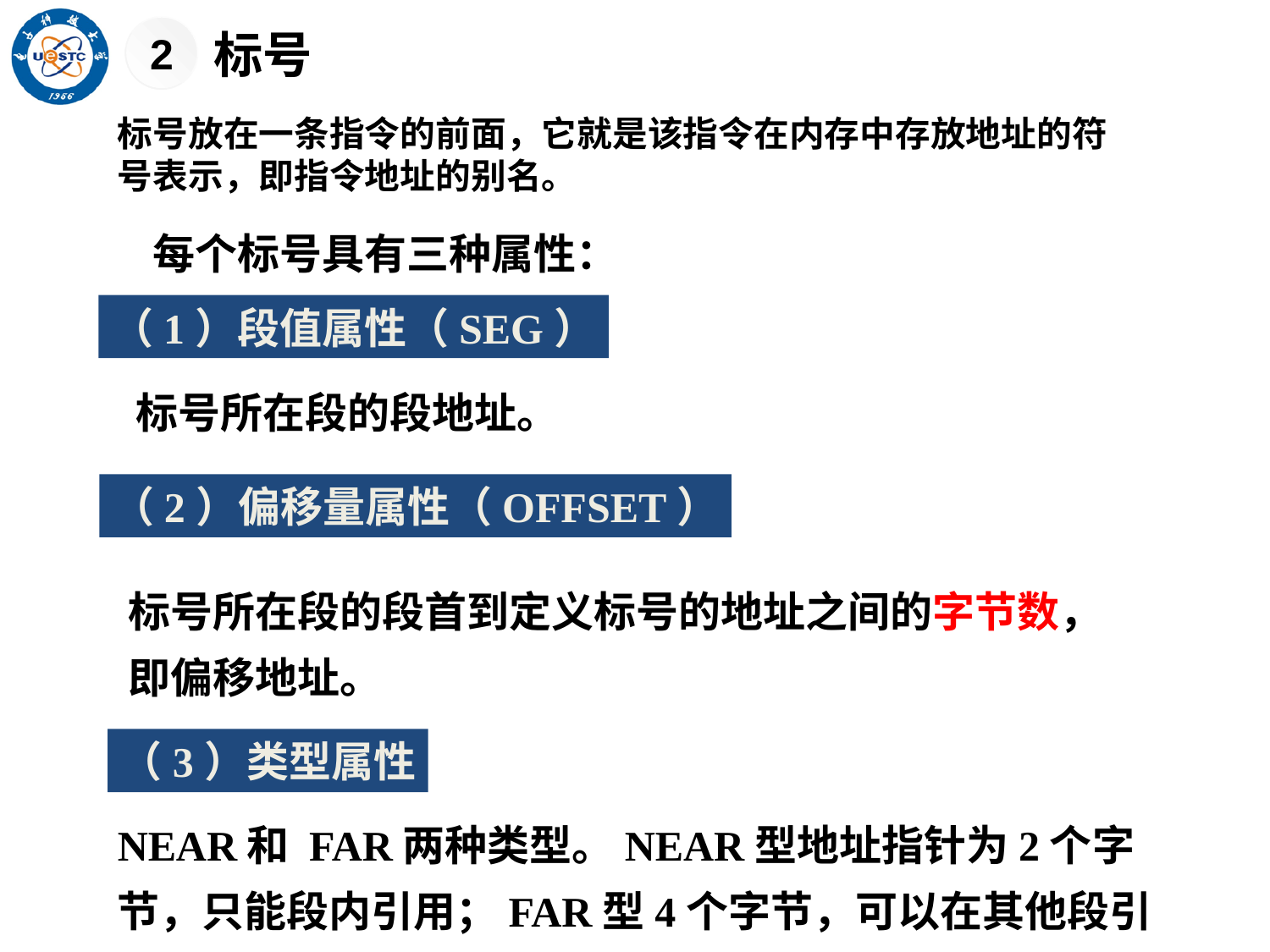

2
标号
标号放在一条指令的前面，它就是该指令在内存中存放地址的符号表示，即指令地址的别名。
每个标号具有三种属性：
（1）段值属性（SEG）
 标号所在段的段地址。
（2）偏移量属性（OFFSET）
标号所在段的段首到定义标号的地址之间的字节数，即偏移地址。
（3）类型属性
NEAR和 FAR两种类型。NEAR型地址指针为2个字节，只能段内引用；FAR型4个字节，可以在其他段引用。